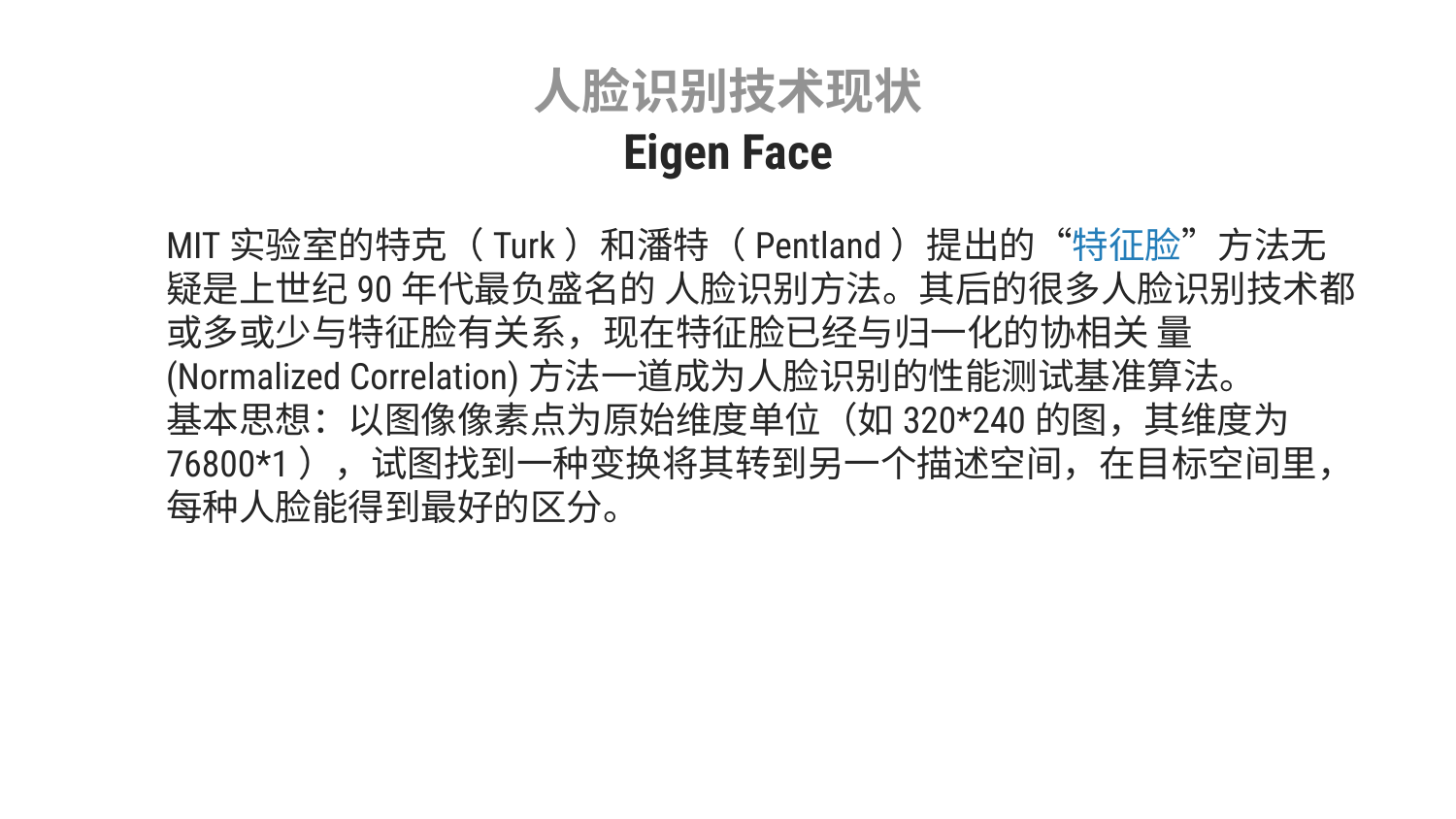

# 人脸识别技术现状
Eigen Face
MIT实验室的特克（Turk）和潘特（Pentland）提出的“特征脸”方法无疑是上世纪90年代最负盛名的 人脸识别方法。其后的很多人脸识别技术都或多或少与特征脸有关系，现在特征脸已经与归一化的协相关 量(Normalized Correlation)方法一道成为人脸识别的性能测试基准算法。
基本思想：以图像像素点为原始维度单位（如320*240的图，其维度为76800*1），试图找到一种变换将其转到另一个描述空间，在目标空间里，每种人脸能得到最好的区分。
https://blog.csdn.net/zizi7/article/details/52757300